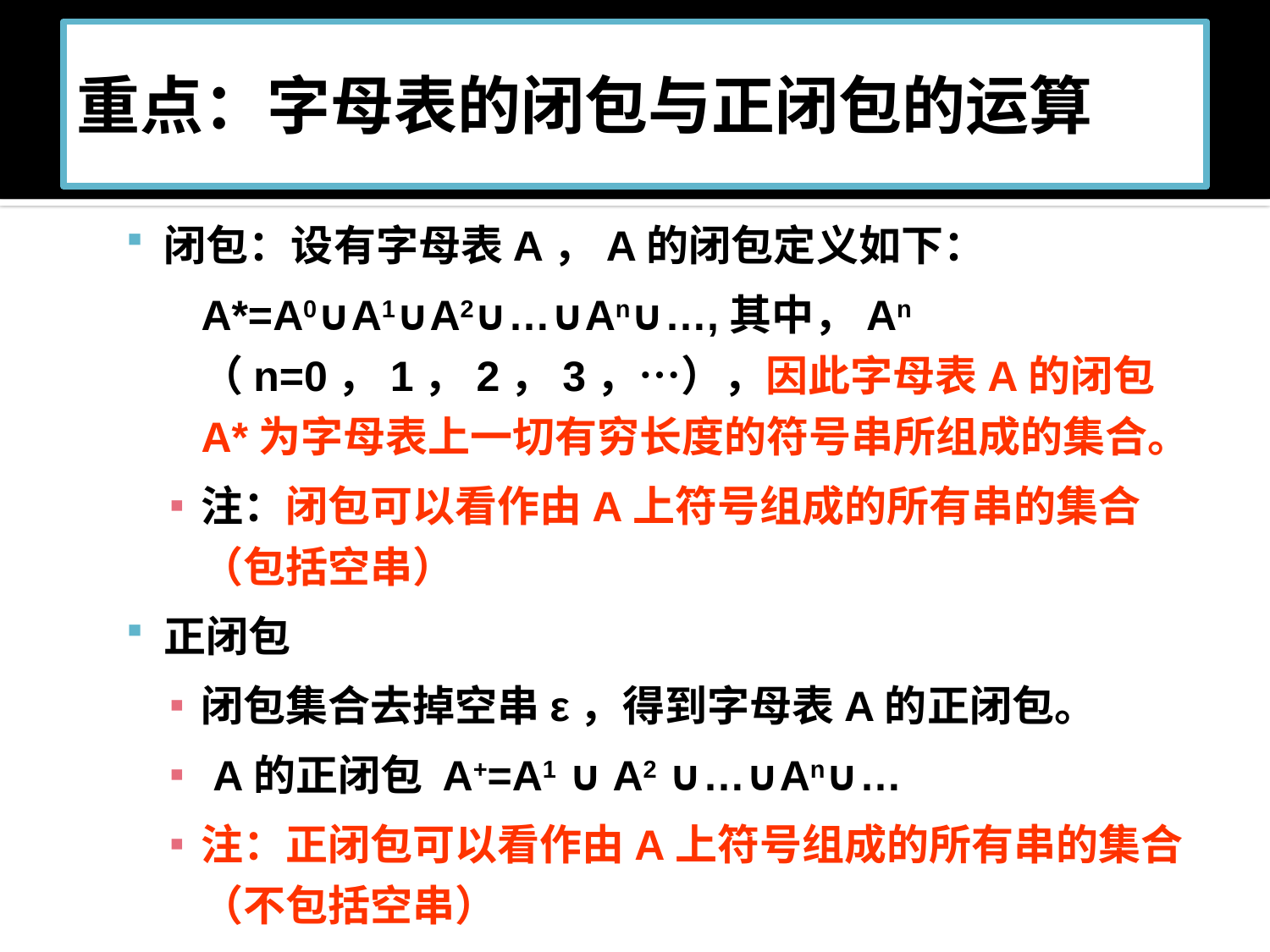

# 重点：字母表的闭包与正闭包的运算
闭包：设有字母表A，A的闭包定义如下：
	A*=A0∪A1∪A2∪…∪An∪…,其中，An （n=0，1，2，3，…），因此字母表A的闭包 A*为字母表上一切有穷长度的符号串所组成的集合。
注：闭包可以看作由A上符号组成的所有串的集合（包括空串）
正闭包
闭包集合去掉空串ε，得到字母表A的正闭包。
 A的正闭包 A+=A1 ∪ A2 ∪…∪An∪…
注：正闭包可以看作由A上符号组成的所有串的集合（不包括空串）